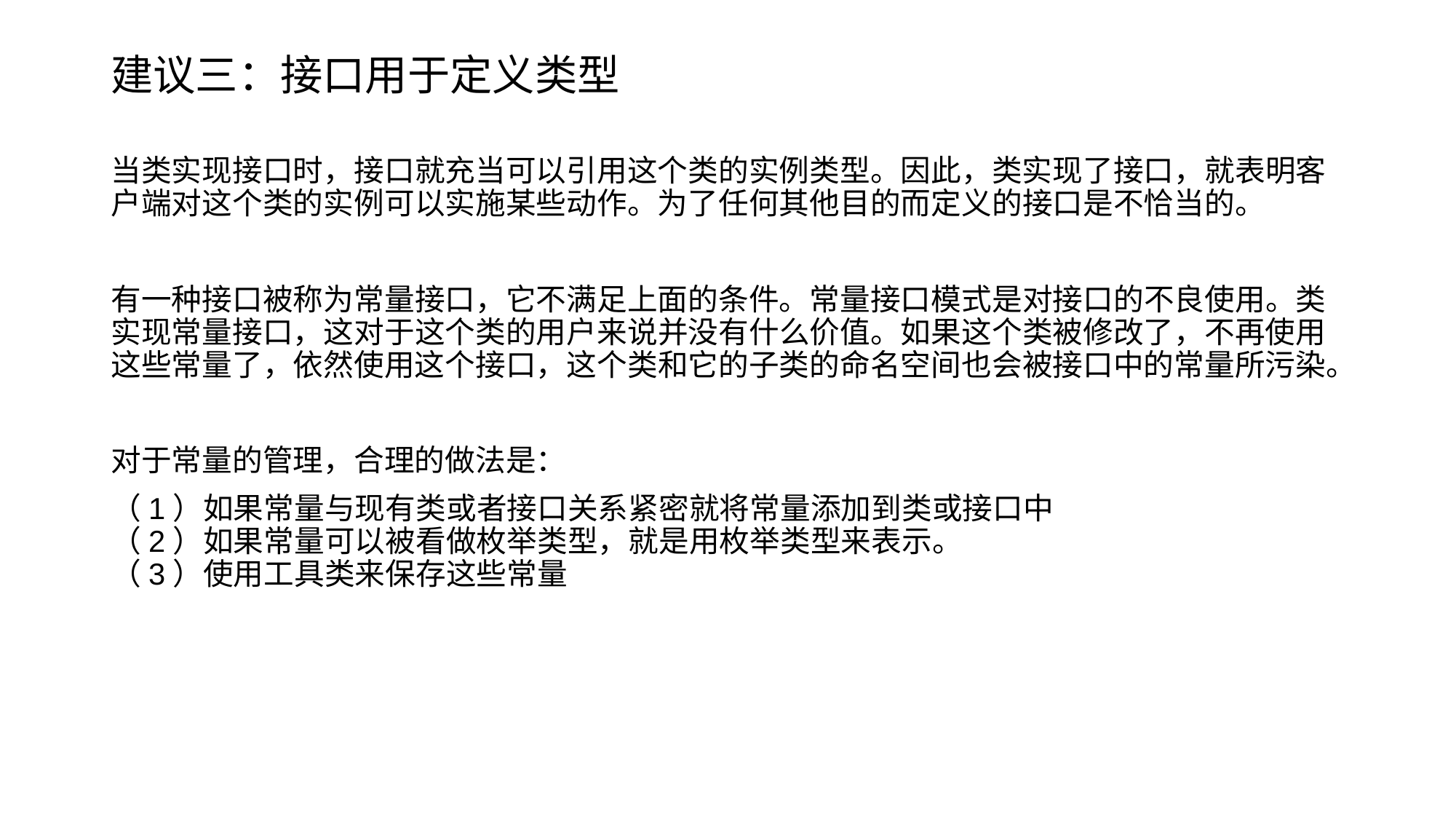

# 建议三：接口用于定义类型
当类实现接口时，接口就充当可以引用这个类的实例类型。因此，类实现了接口，就表明客户端对这个类的实例可以实施某些动作。为了任何其他目的而定义的接口是不恰当的。

有一种接口被称为常量接口，它不满足上面的条件。常量接口模式是对接口的不良使用。类实现常量接口，这对于这个类的用户来说并没有什么价值。如果这个类被修改了，不再使用这些常量了，依然使用这个接口，这个类和它的子类的命名空间也会被接口中的常量所污染。

对于常量的管理，合理的做法是：
（1）如果常量与现有类或者接口关系紧密就将常量添加到类或接口中
（2）如果常量可以被看做枚举类型，就是用枚举类型来表示。
（3）使用工具类来保存这些常量